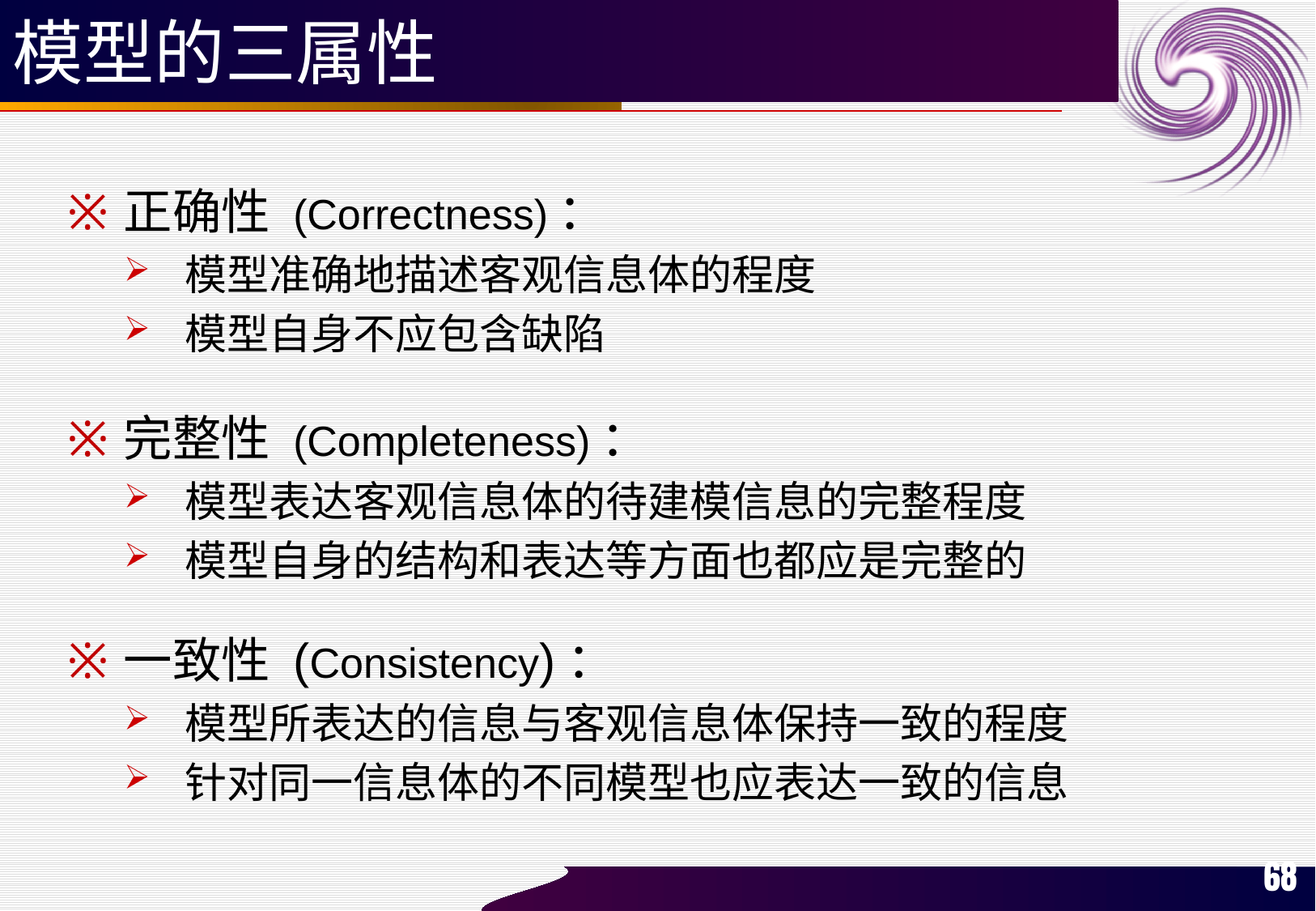

# 模型的三属性
正确性 (Correctness)：
模型准确地描述客观信息体的程度
模型自身不应包含缺陷

完整性 (Completeness)：
模型表达客观信息体的待建模信息的完整程度
模型自身的结构和表达等方面也都应是完整的

一致性 (Consistency)：
模型所表达的信息与客观信息体保持一致的程度
针对同一信息体的不同模型也应表达一致的信息
68